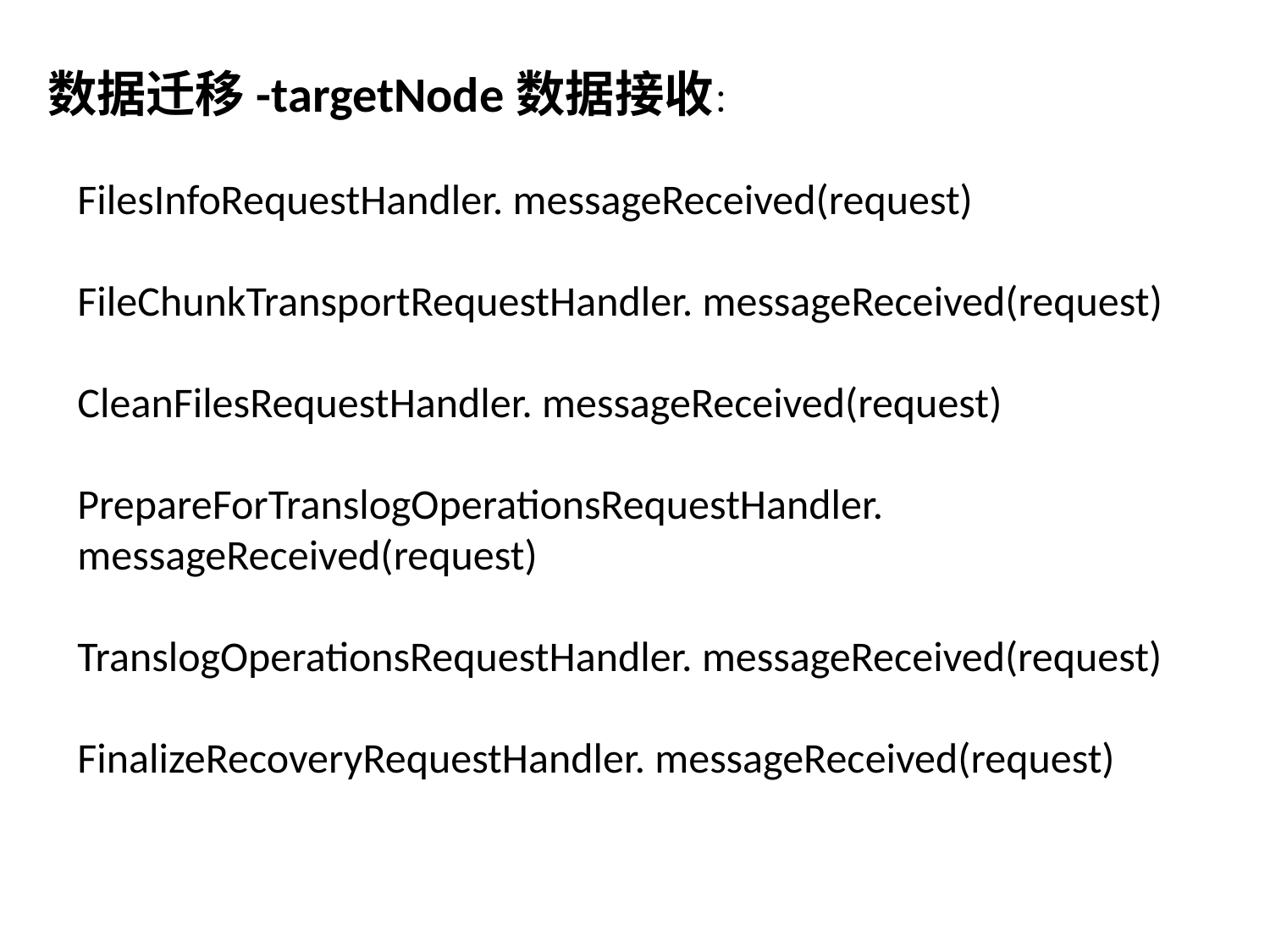

数据迁移-targetNode数据接收：
FilesInfoRequestHandler. messageReceived(request)

FileChunkTransportRequestHandler. messageReceived(request)

CleanFilesRequestHandler. messageReceived(request)

PrepareForTranslogOperationsRequestHandler. messageReceived(request)

TranslogOperationsRequestHandler. messageReceived(request)

FinalizeRecoveryRequestHandler. messageReceived(request)